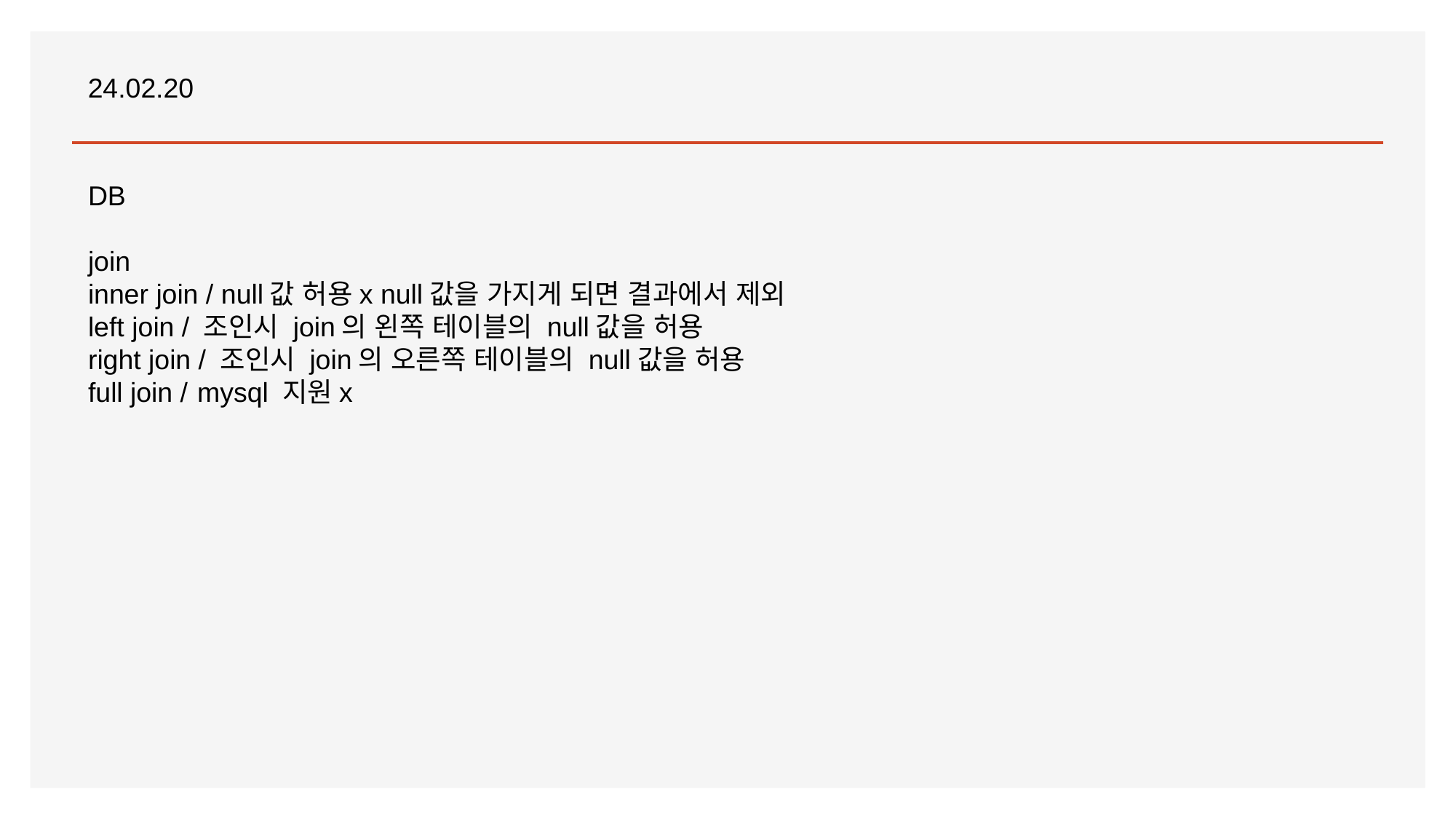

24.02.20
DB

join
inner join / null값 허용x null값을 가지게 되면 결과에서 제외
left join / 조인시 join의 왼쪽 테이블의 null값을 허용
right join / 조인시 join의 오른쪽 테이블의 null값을 허용
full join /	mysql 지원x